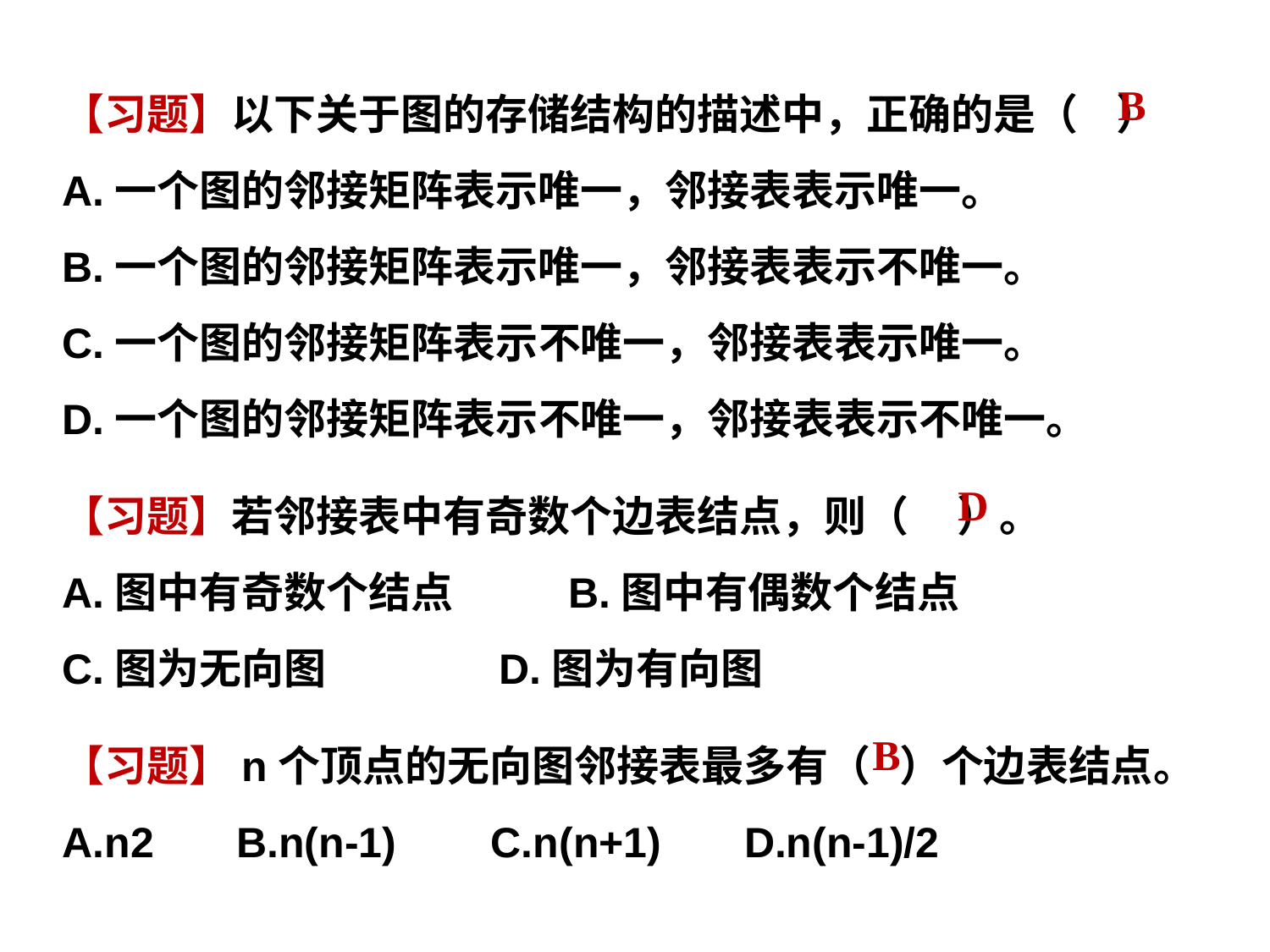

【习题】以下关于图的存储结构的描述中，正确的是（    ）
A.一个图的邻接矩阵表示唯一，邻接表表示唯一。
B.一个图的邻接矩阵表示唯一，邻接表表示不唯一。
C.一个图的邻接矩阵表示不唯一，邻接表表示唯一。
D.一个图的邻接矩阵表示不唯一，邻接表表示不唯一。
【习题】若邻接表中有奇数个边表结点，则（     ）。
A.图中有奇数个结点           B.图中有偶数个结点
C.图为无向图                 D.图为有向图
【习题】n个顶点的无向图邻接表最多有（   ）个边表结点。
A.n2       B.n(n-1)        C.n(n+1)       D.n(n-1)/2
B
D
B